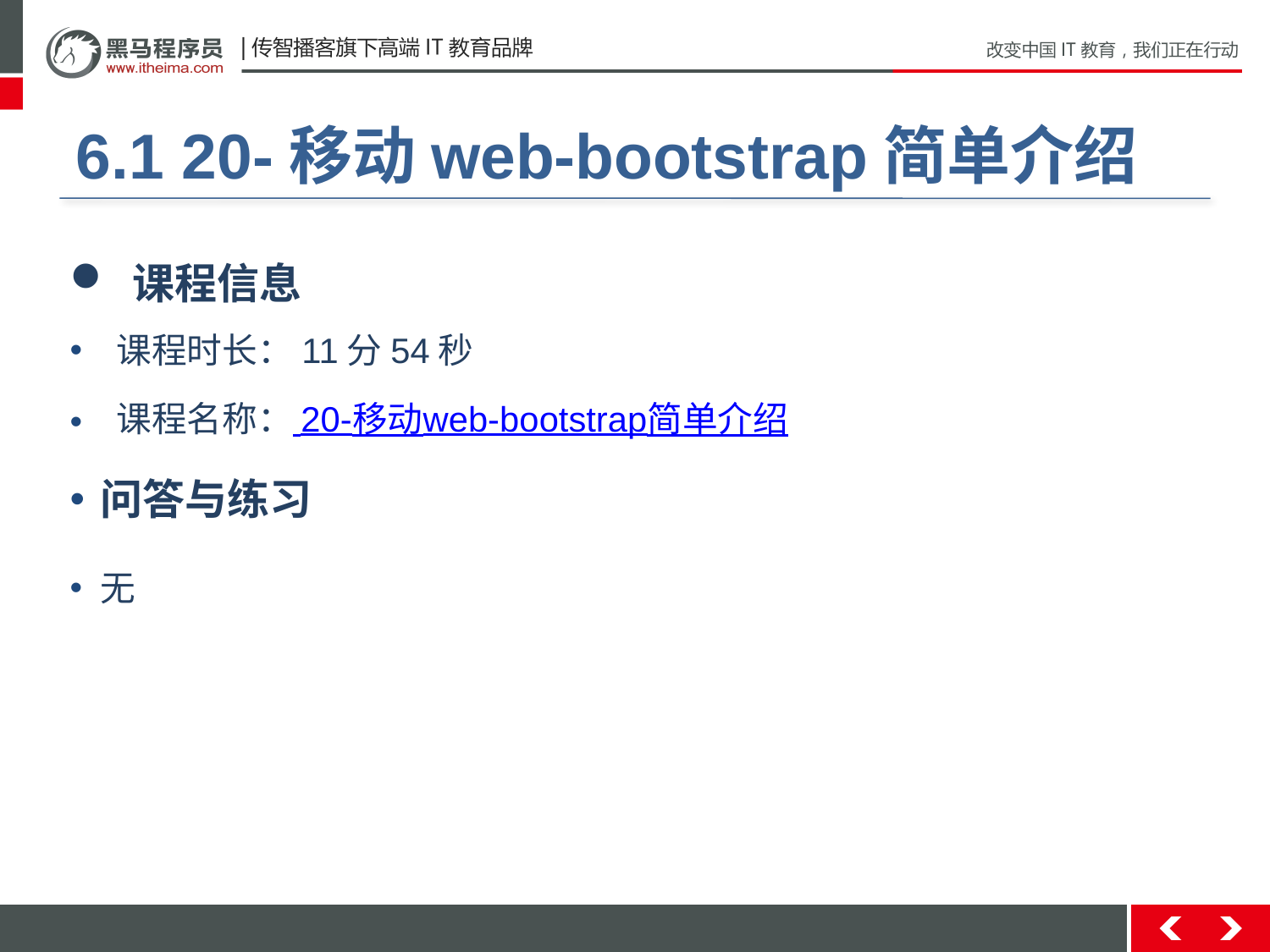

#
6.1 20-移动web-bootstrap简单介绍
 课程信息
 课程时长：11分54秒
 课程名称： 20-移动web-bootstrap简单介绍
问答与练习
无